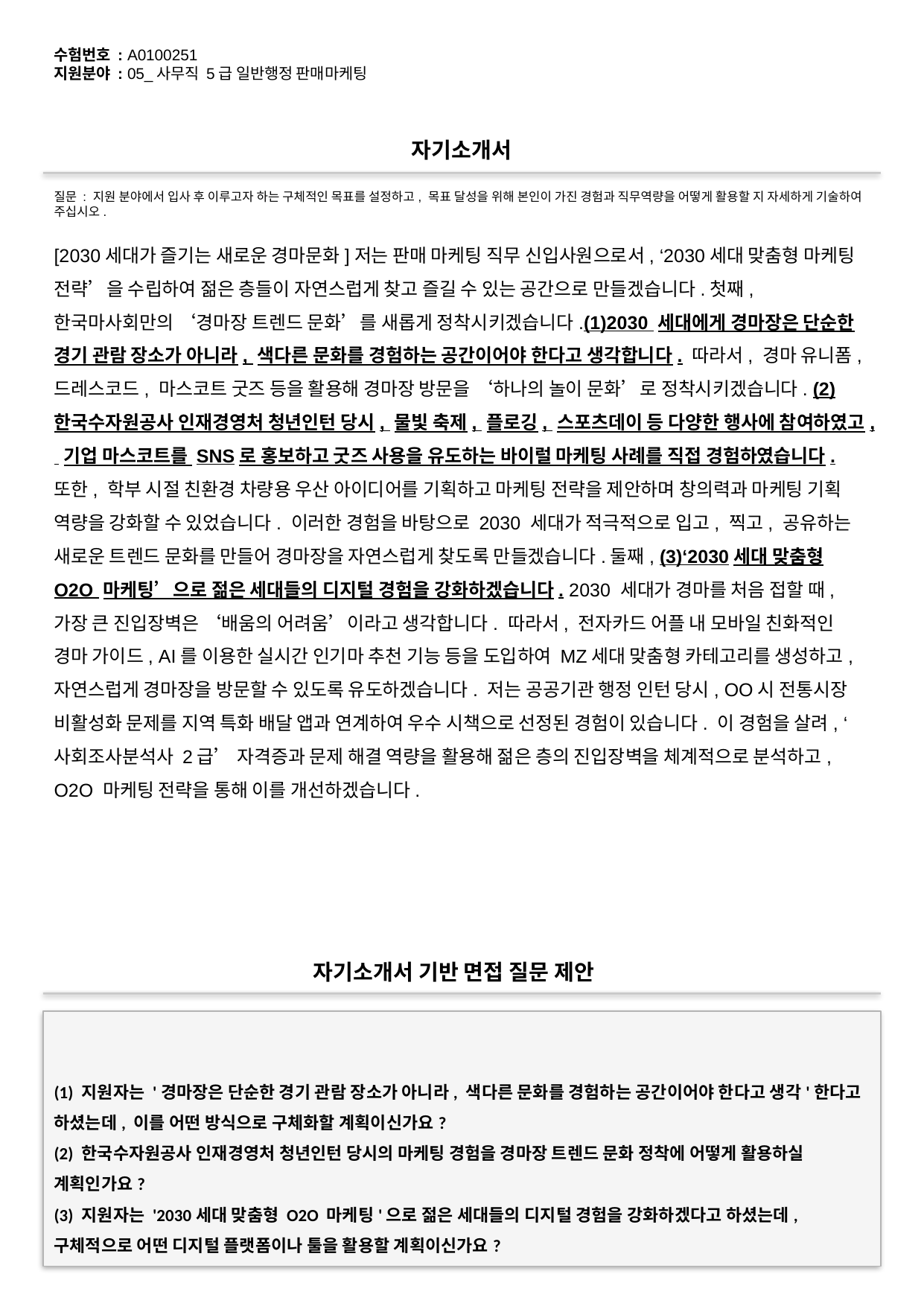

수험번호 : A0100251
지원분야 : 05_사무직 5급 일반행정 판매마케팅
#

자기소개서

질문 : 지원 분야에서 입사 후 이루고자 하는 구체적인 목표를 설정하고, 목표 달성을 위해 본인이 가진 경험과 직무역량을 어떻게 활용할 지 자세하게 기술하여 주십시오.

[2030세대가 즐기는 새로운 경마문화]저는 판매 마케팅 직무 신입사원으로서, ‘2030세대 맞춤형 마케팅 전략’을 수립하여 젊은 층들이 자연스럽게 찾고 즐길 수 있는 공간으로 만들겠습니다.첫째, 한국마사회만의 ‘경마장 트렌드 문화’를 새롭게 정착시키겠습니다.(1)2030 세대에게 경마장은 단순한 경기 관람 장소가 아니라, 색다른 문화를 경험하는 공간이어야 한다고 생각합니다. 따라서, 경마 유니폼, 드레스코드, 마스코트 굿즈 등을 활용해 경마장 방문을 ‘하나의 놀이 문화’로 정착시키겠습니다. (2)한국수자원공사 인재경영처 청년인턴 당시, 물빛 축제, 플로깅, 스포츠데이 등 다양한 행사에 참여하였고, 기업 마스코트를 SNS로 홍보하고 굿즈 사용을 유도하는 바이럴 마케팅 사례를 직접 경험하였습니다. 또한, 학부 시절 친환경 차량용 우산 아이디어를 기획하고 마케팅 전략을 제안하며 창의력과 마케팅 기획 역량을 강화할 수 있었습니다. 이러한 경험을 바탕으로 2030 세대가 적극적으로 입고, 찍고, 공유하는 새로운 트렌드 문화를 만들어 경마장을 자연스럽게 찾도록 만들겠습니다.둘째, (3)‘2030세대 맞춤형 O2O 마케팅’으로 젊은 세대들의 디지털 경험을 강화하겠습니다. 2030 세대가 경마를 처음 접할 때, 가장 큰 진입장벽은 ‘배움의 어려움’이라고 생각합니다. 따라서, 전자카드 어플 내 모바일 친화적인 경마 가이드, AI를 이용한 실시간 인기마 추천 기능 등을 도입하여 MZ세대 맞춤형 카테고리를 생성하고, 자연스럽게 경마장을 방문할 수 있도록 유도하겠습니다. 저는 공공기관 행정 인턴 당시, OO시 전통시장 비활성화 문제를 지역 특화 배달 앱과 연계하여 우수 시책으로 선정된 경험이 있습니다. 이 경험을 살려, ‘사회조사분석사 2급’ 자격증과 문제 해결 역량을 활용해 젊은 층의 진입장벽을 체계적으로 분석하고, O2O 마케팅 전략을 통해 이를 개선하겠습니다.

자기소개서 기반 면접 질문 제안

(1) 지원자는 '경마장은 단순한 경기 관람 장소가 아니라, 색다른 문화를 경험하는 공간이어야 한다고 생각'한다고 하셨는데, 이를 어떤 방식으로 구체화할 계획이신가요?
(2) 한국수자원공사 인재경영처 청년인턴 당시의 마케팅 경험을 경마장 트렌드 문화 정착에 어떻게 활용하실 계획인가요?
(3) 지원자는 '2030세대 맞춤형 O2O 마케팅'으로 젊은 세대들의 디지털 경험을 강화하겠다고 하셨는데, 구체적으로 어떤 디지털 플랫폼이나 툴을 활용할 계획이신가요?